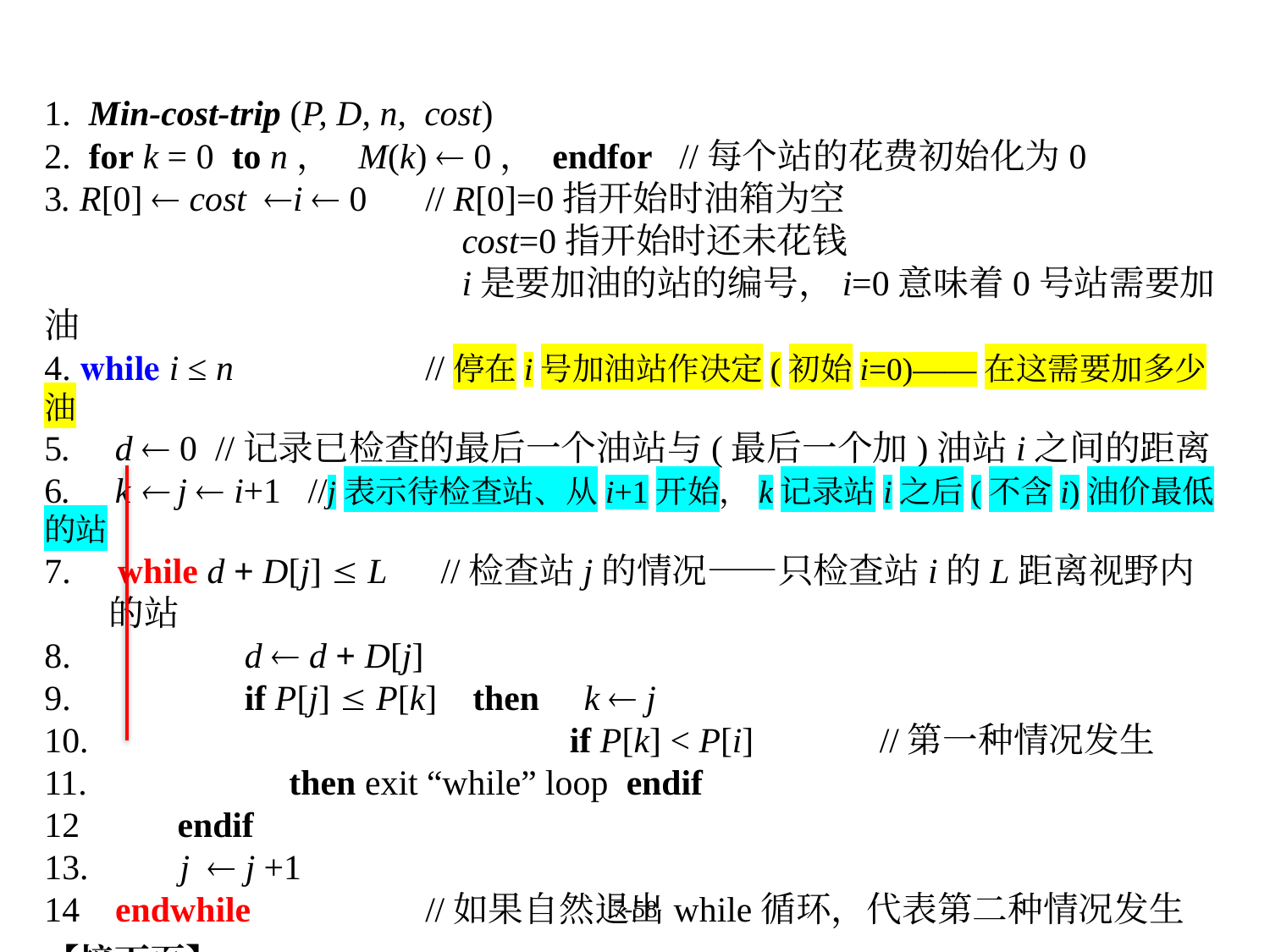

1.  Min-cost-trip (P, D, n,  cost)
2.  for k = 0  to n，  M(k) ← 0，	endfor	//每个站的花费初始化为0
3. R[0] ← cost  ←i ← 0 	// R[0]=0指开始时油箱为空
                                               cost=0指开始时还未花钱
                                               i是要加油的站的编号，i=0意味着0号站需要加油
4. while i ≤ n		//停在i号加油站作决定(初始i=0)——在这需要加多少油
5.     d ← 0  //记录已检查的最后一个油站与(最后一个加)油站i之间的距离
6.     k ← j ← i+1   //j表示待检查站、从i+1开始，k记录站i之后(不含i)油价最低的站
7. 	 while d + D[j] ≤ L      //检查站j的情况——只检查站i的L距离视野内的站
8. 		 d ← d + D[j]
9. 		 if P[j] ≤ P[k]    then     k ← j
10. 				         if P[k] < P[i]   	 //第一种情况发生
11. 		      then exit “while” loop  endif
12           endif
13. 	 j  ← j +1
14    endwhile 		//如果自然退出while循环，代表第二种情况发生
【接下页】
7-58